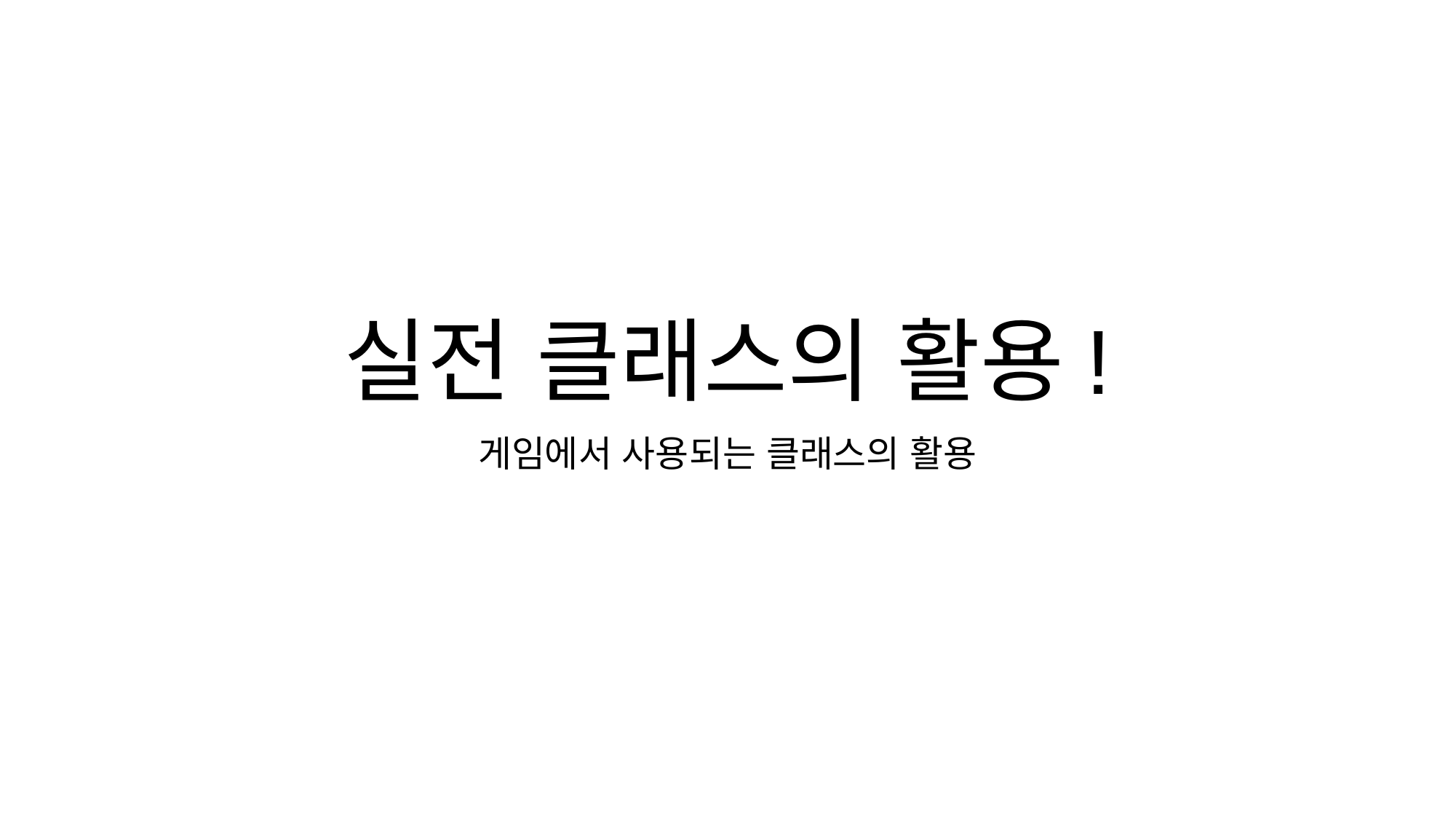

# 실전 클래스의 활용!
게임에서 사용되는 클래스의 활용